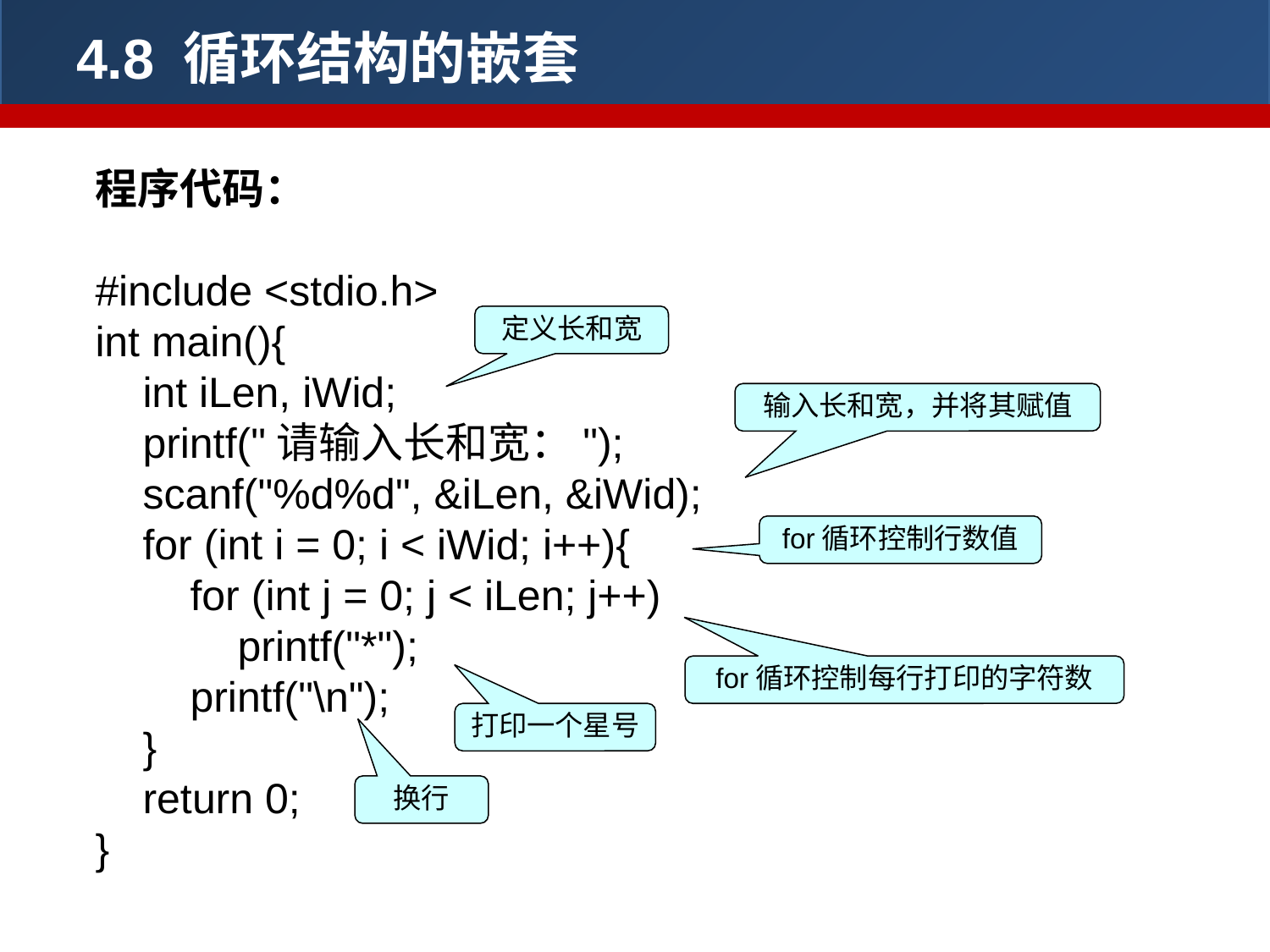

4.8 循环结构的嵌套

程序代码：

#include <stdio.h>
int main(){
    int iLen, iWid;
    printf("请输入长和宽：");
    scanf("%d%d", &iLen, &iWid);
    for (int i = 0; i < iWid; i++){
        for (int j = 0; j < iLen; j++)
            printf("*");
        printf("\n");
    }
    return 0;
}
定义长和宽
输入长和宽，并将其赋值
for循环控制行数值
for循环控制每行打印的字符数
打印一个星号
换行